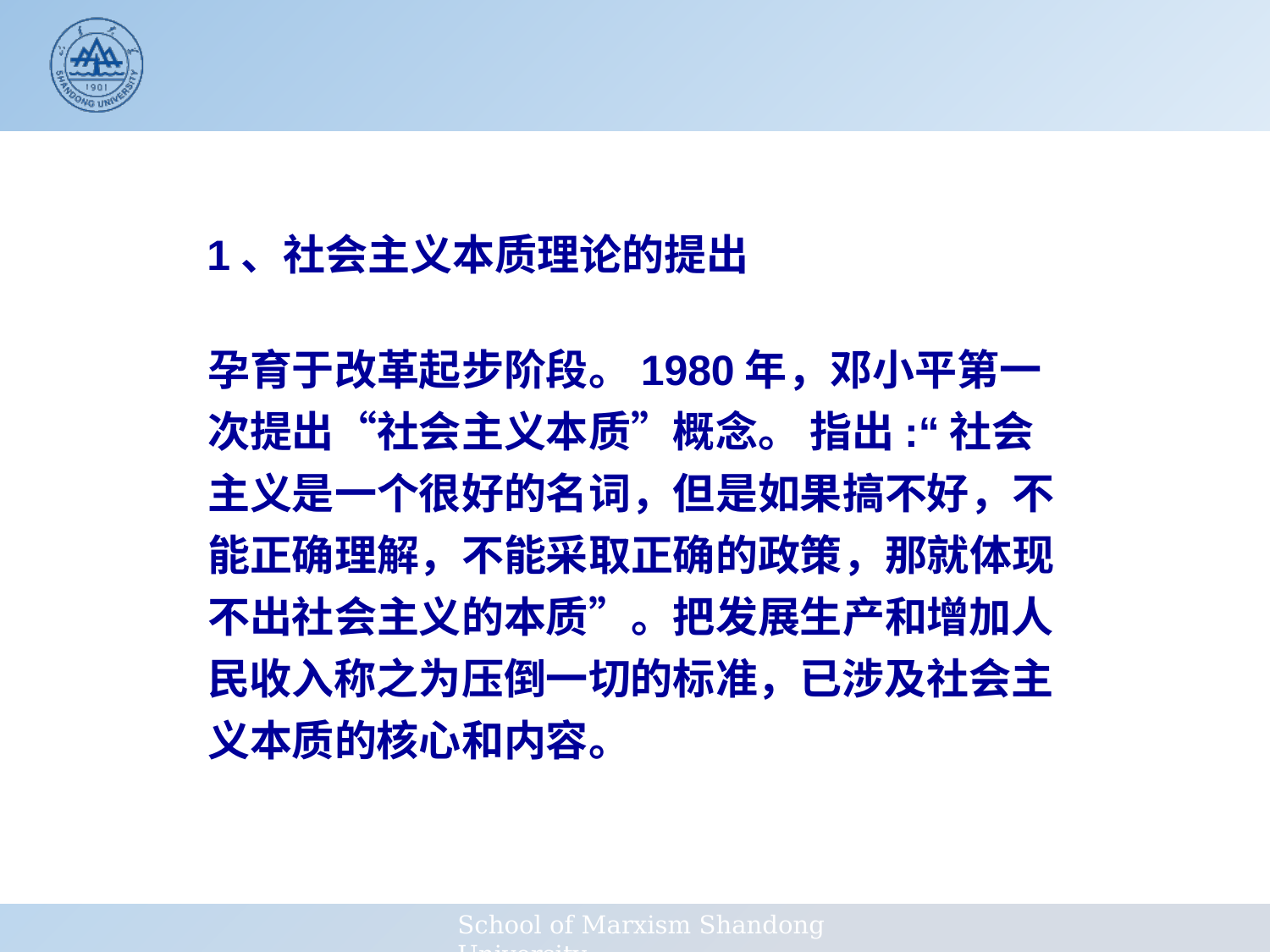

1、社会主义本质理论的提出
孕育于改革起步阶段。1980年，邓小平第一次提出“社会主义本质”概念。 指出:“社会主义是一个很好的名词，但是如果搞不好，不能正确理解，不能采取正确的政策，那就体现不出社会主义的本质”。把发展生产和增加人民收入称之为压倒一切的标准，已涉及社会主义本质的核心和内容。